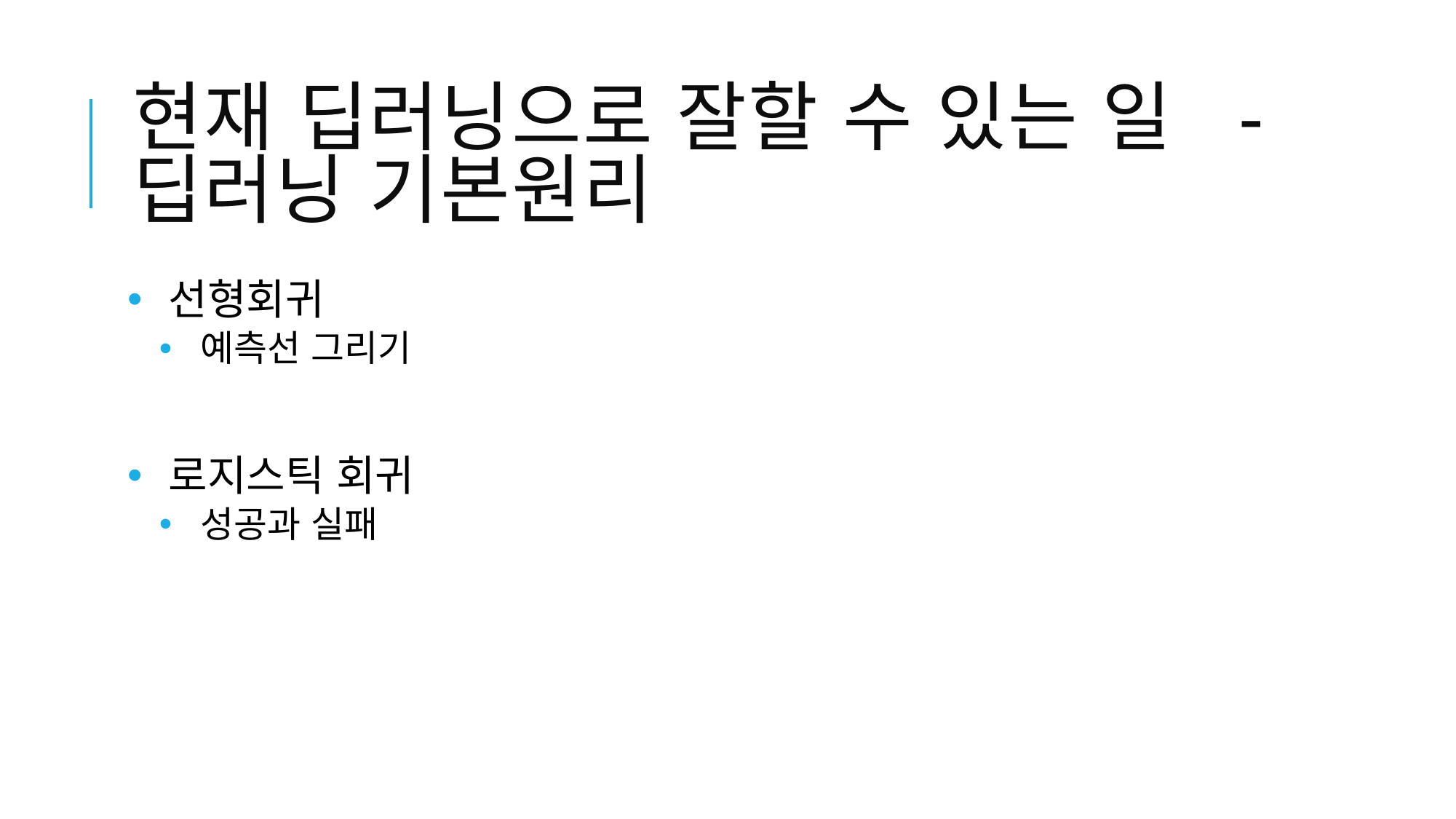

# 현재 딥러닝으로 잘할 수 있는 일  - 딥러닝 기본원리
선형회귀
예측선 그리기

로지스틱 회귀
성공과 실패